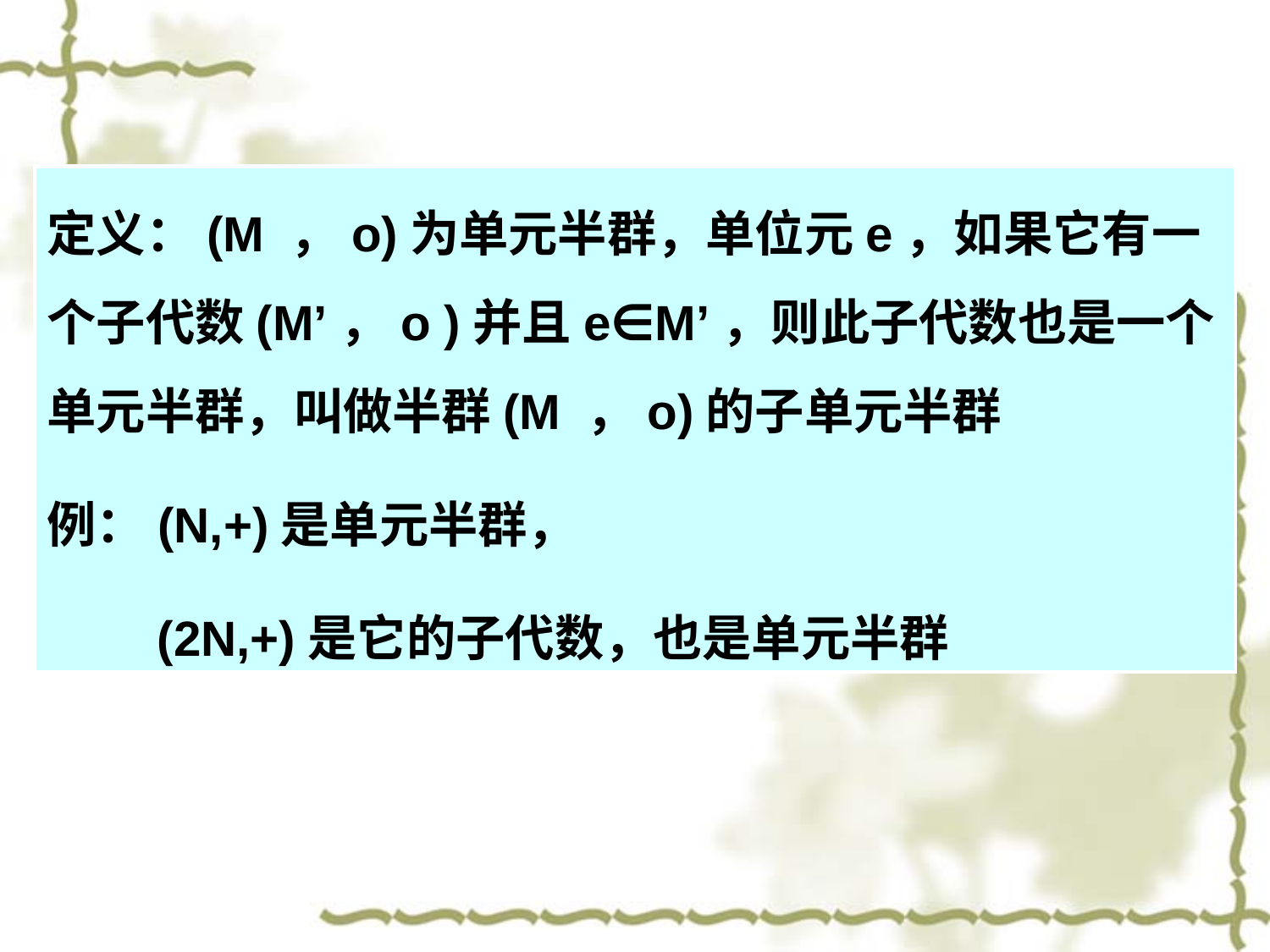

定义：(M ，o)为单元半群，单位元e，如果它有一个子代数(M’，o )并且e∈M’，则此子代数也是一个单元半群，叫做半群(M ，o)的子单元半群
例：(N,+)是单元半群，
        (2N,+)是它的子代数，也是单元半群